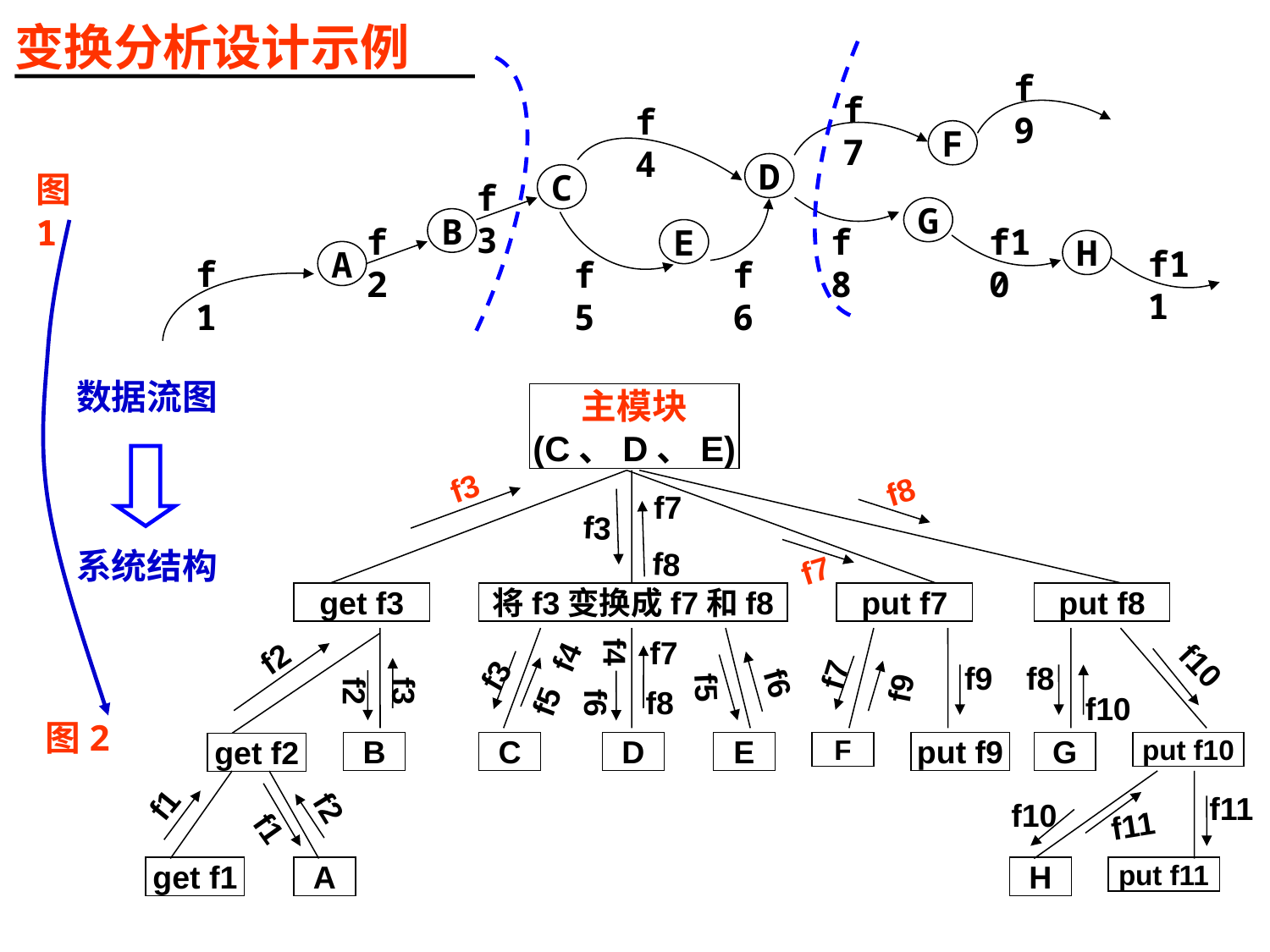

变换分析设计示例

f9

f7

f4

F
D

f8
C
f3

f5

f6
G

f10
B
f2

E

f11
H
A

f1

图1

数据流图

系统结构

图2
主模块
(C、D、E)
f3

f7

f8

f3
将f3变换成f7和f8

f7

f8

get f3
put f7
put f8

f3
B

f3

C

f4

f6
D

f5
E

f7

F

f9

put f9

f8

G

f10
put f10

f2

f2
get f2
f7

f8
f4

f5

f6

f9

f10

f1

f1

f2

A

f10

H

f11

put f11

f11
get f1